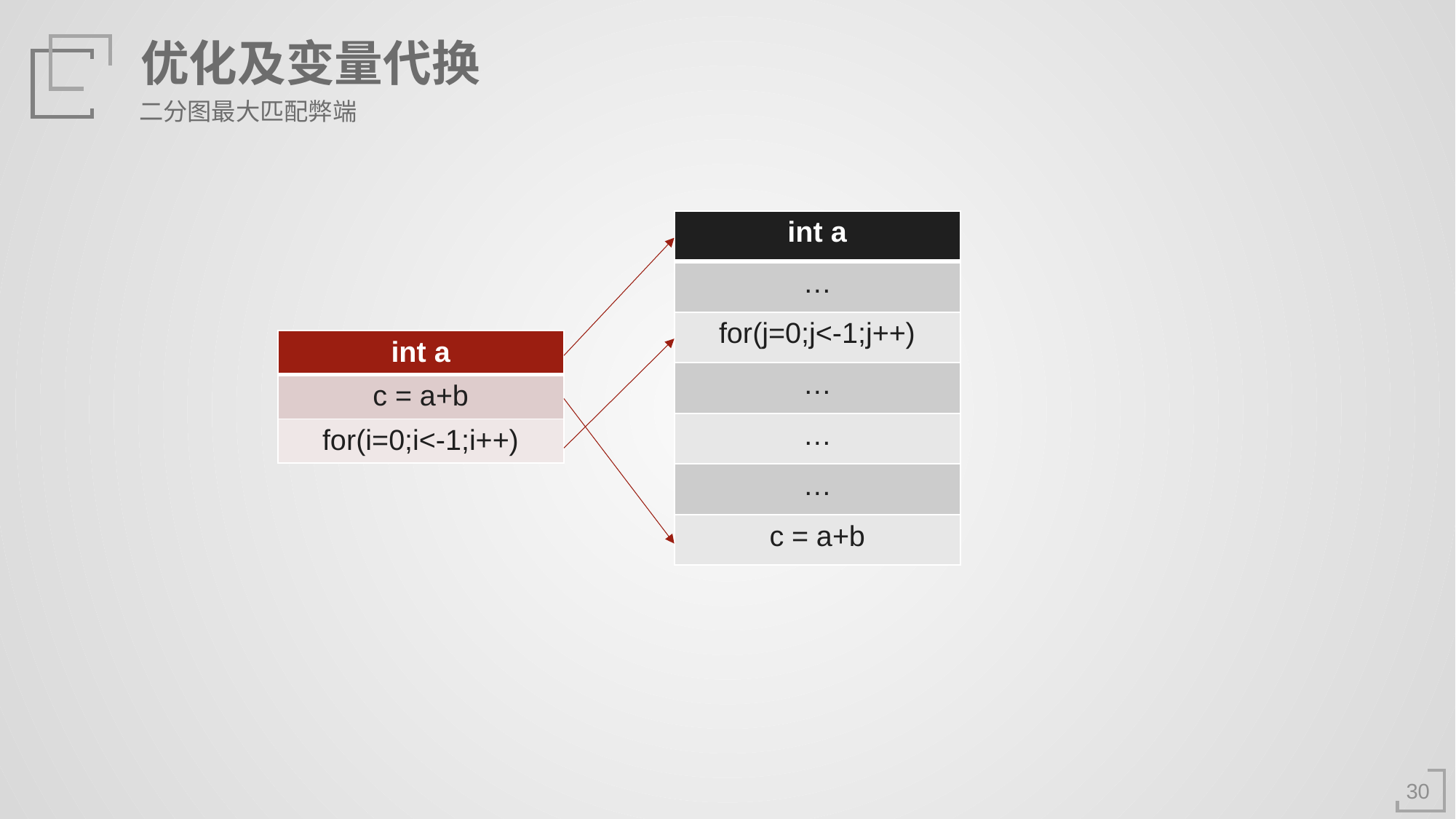

优化及变量代换
二分图最大匹配弊端
| int a |
| --- |
| … |
| for(j=0;j<-1;j++) |
| … |
| … |
| … |
| c = a+b |
| int a |
| --- |
| c = a+b |
| for(i=0;i<-1;i++) |